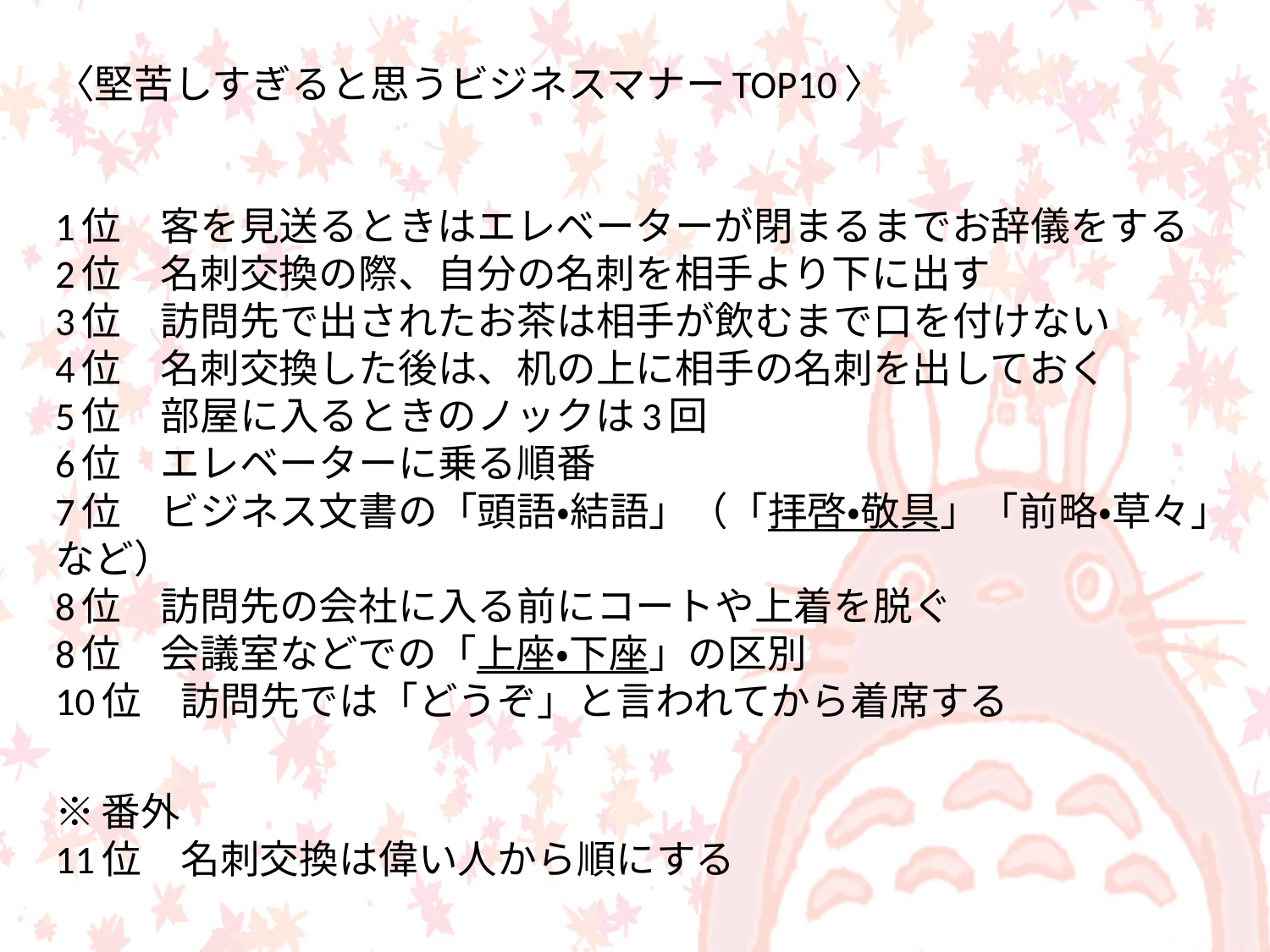

〈堅苦しすぎると思うビジネスマナーTOP10〉
1位　客を見送るときはエレベーターが閉まるまでお辞儀をする　
2位　名刺交換の際、自分の名刺を相手より下に出す　
3位　訪問先で出されたお茶は相手が飲むまで口を付けない　
4位　名刺交換した後は、机の上に相手の名刺を出しておく　
5位　部屋に入るときのノックは3回　
6位　エレベーターに乗る順番　
7位　ビジネス文書の「頭語・結語」（「拝啓・敬具」「前略・草々」など）　
8位　訪問先の会社に入る前にコートや上着を脱ぐ　
8位　会議室などでの「上座・下座」の区別　
10位　訪問先では「どうぞ」と言われてから着席する

※番外
11位　名刺交換は偉い人から順にする